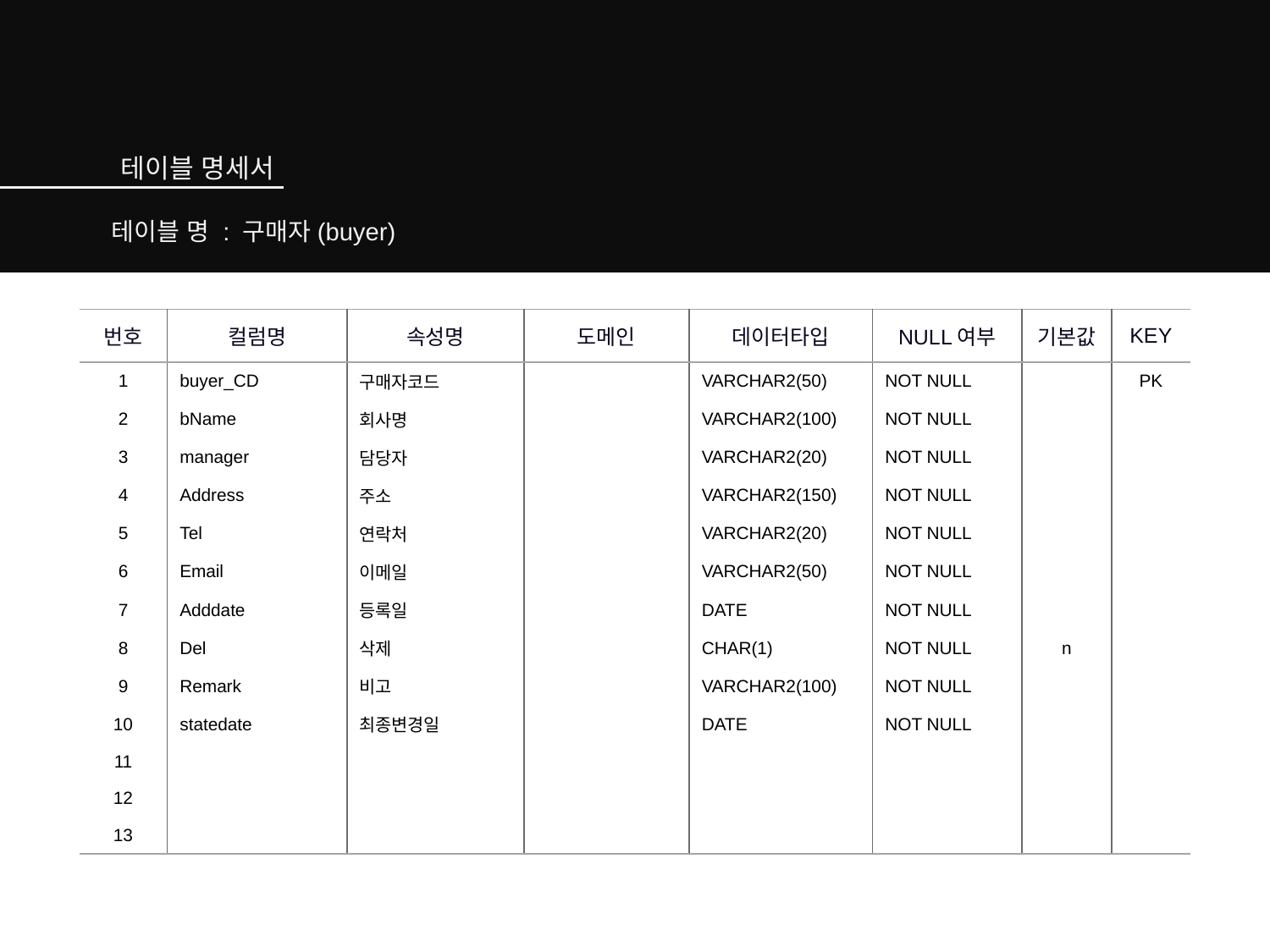

테이블 명세서
테이블 명 : 구매자(buyer)
| 번호 | 컬럼명 | 속성명 | 도메인 | 데이터타입 | NULL여부 | 기본값 | KEY |
| --- | --- | --- | --- | --- | --- | --- | --- |
| 1 | buyer\_CD | 구매자코드 |  | VARCHAR2(50) | NOT NULL |  | PK |
| 2 | bName | 회사명 |  | VARCHAR2(100) | NOT NULL |  |  |
| 3 | manager | 담당자 |  | VARCHAR2(20) | NOT NULL |  |  |
| 4 | Address | 주소 |  | VARCHAR2(150) | NOT NULL |  |  |
| 5 | Tel | 연락처 |  | VARCHAR2(20) | NOT NULL |  |  |
| 6 | Email | 이메일 |  | VARCHAR2(50) | NOT NULL |  |  |
| 7 | Adddate | 등록일 |  | DATE | NOT NULL |  |  |
| 8 | Del | 삭제 |  | CHAR(1) | NOT NULL | n |  |
| 9 | Remark | 비고 |  | VARCHAR2(100) | NOT NULL |  |  |
| 10 | statedate | 최종변경일 |  | DATE | NOT NULL |  |  |
| 11 |  |  |  |  |  |  |  |
| 12 |  |  |  |  |  |  |  |
| 13 |  |  |  |  |  |  |  |